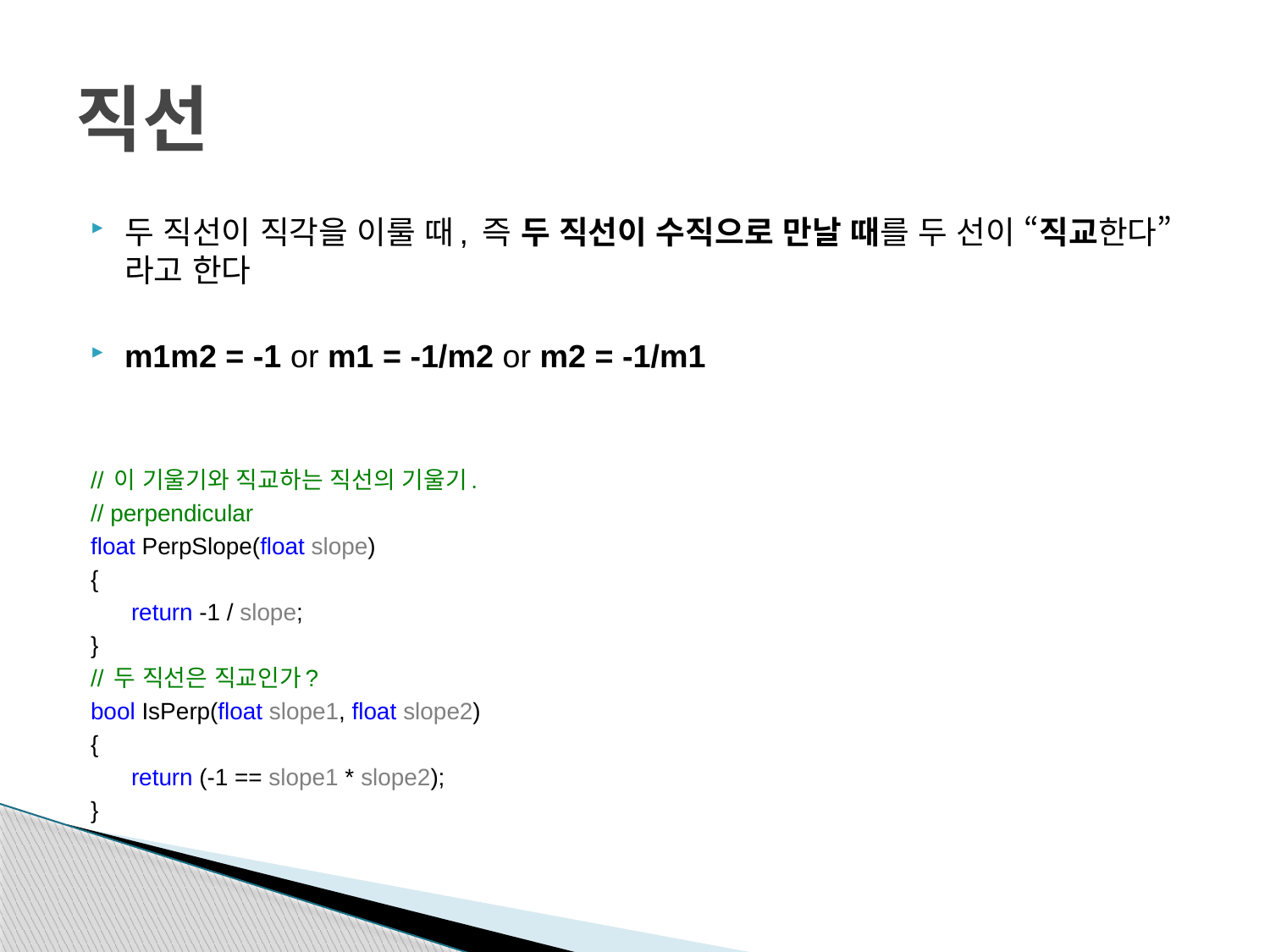

# 직선
두 직선이 직각을 이룰 때, 즉 두 직선이 수직으로 만날 때를 두 선이 “직교한다”라고 한다

m1m2 = -1 or m1 = -1/m2 or m2 = -1/m1

// 이 기울기와 직교하는 직선의 기울기.
// perpendicular
float PerpSlope(float slope)
{
	 return -1 / slope;
}
// 두 직선은 직교인가?
bool IsPerp(float slope1, float slope2)
{
	 return (-1 == slope1 * slope2);
}